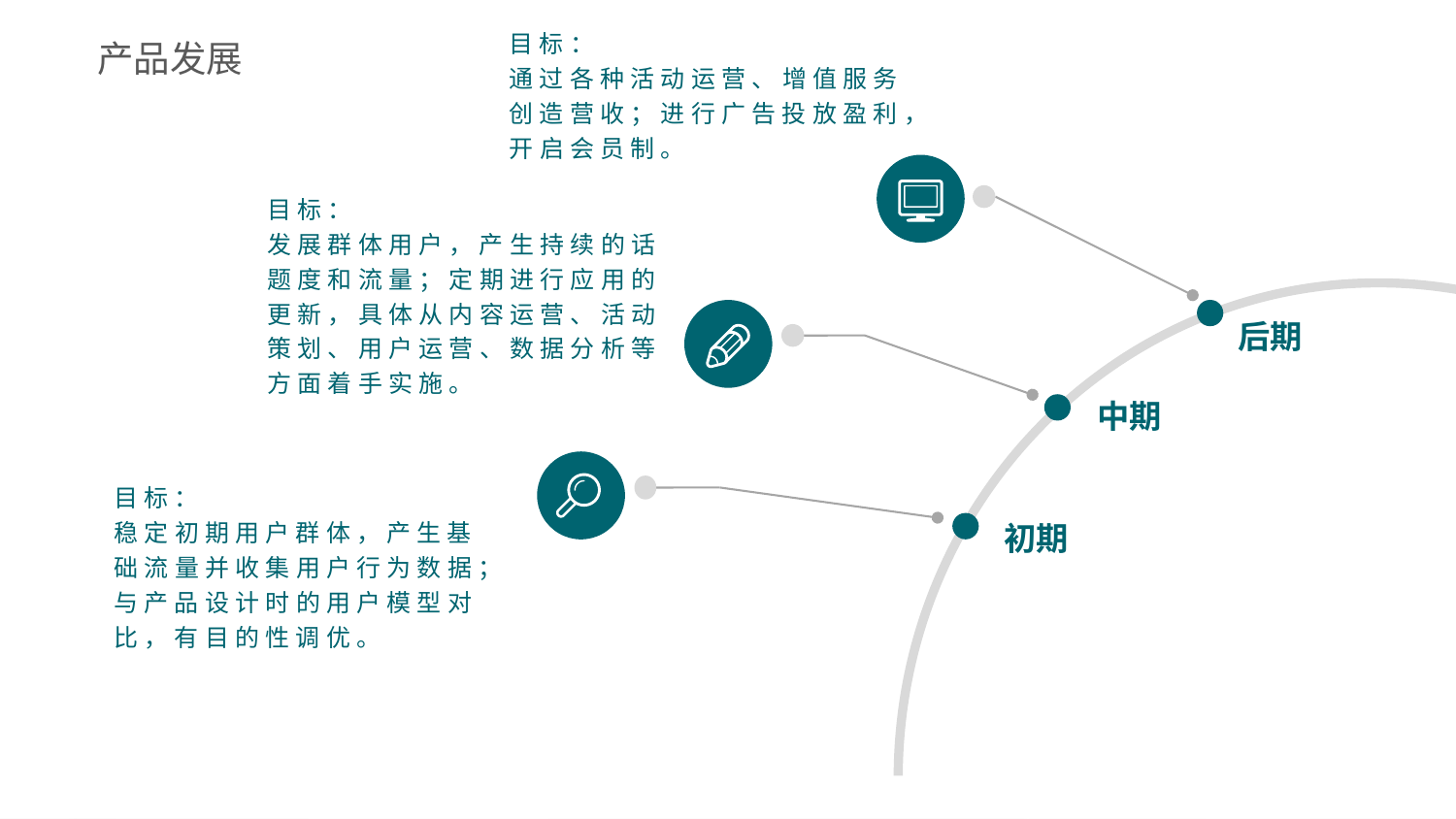

产品发展
目标：
通过各种活动运营、增值服务创造营收；进行广告投放盈利，开启会员制。

目标：
发展群体用户，产生持续的话题度和流量；定期进行应用的更新，具体从内容运营、活动策划、用户运营、数据分析等方面着手实施。

后期

中期

目标：
稳定初期用户群体，产生基础流量并收集用户行为数据；
与产品设计时的用户模型对比，有目的性调优。

初期